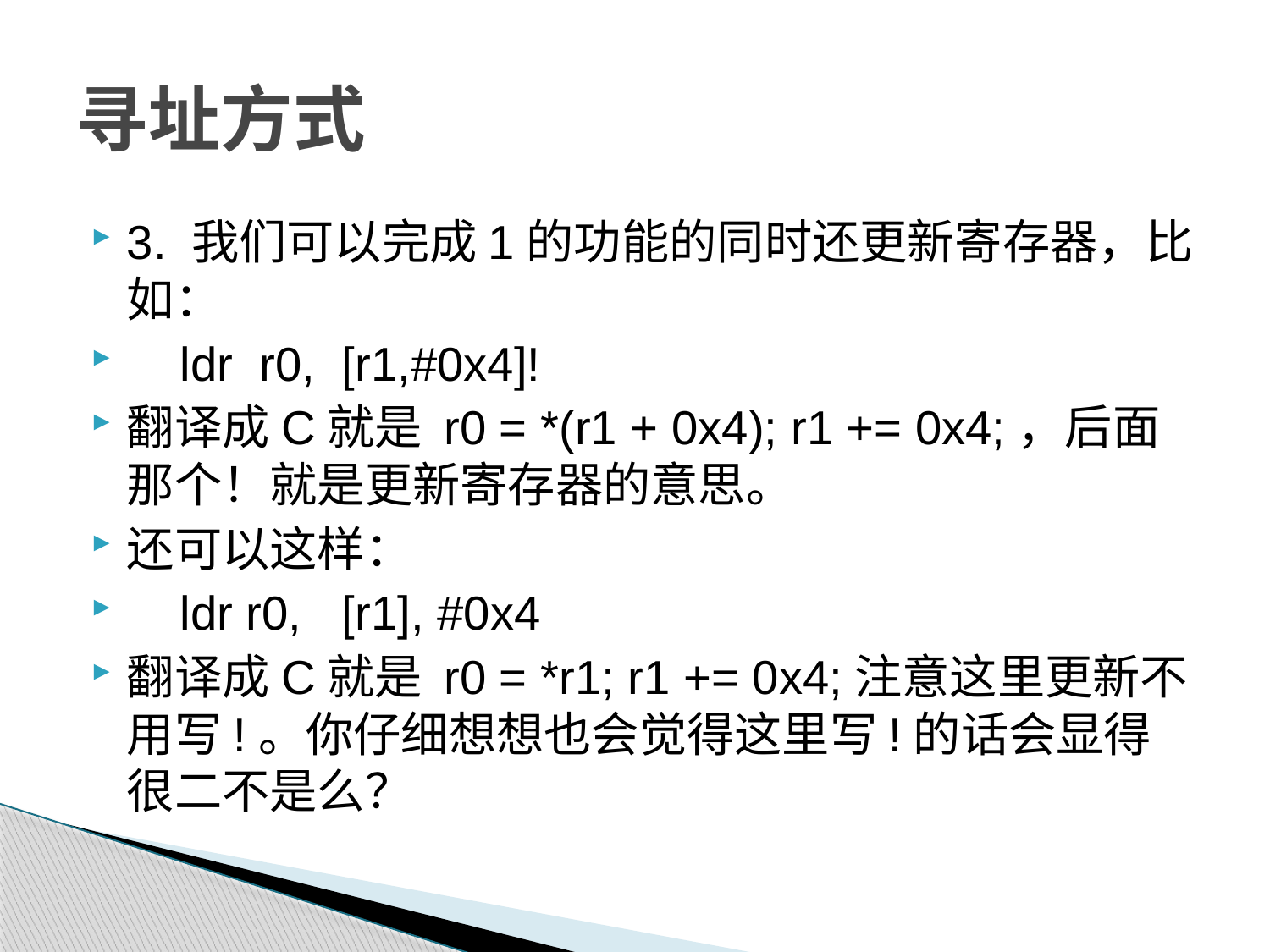

# 寻址方式
3. 我们可以完成1的功能的同时还更新寄存器，比如：
    ldr  r0,  [r1,#0x4]!
翻译成C就是 r0 = *(r1 + 0x4); r1 += 0x4;，后面那个！就是更新寄存器的意思。
还可以这样：
    ldr r0,   [r1], #0x4
翻译成C就是 r0 = *r1; r1 += 0x4;注意这里更新不用写!。你仔细想想也会觉得这里写!的话会显得很二不是么？